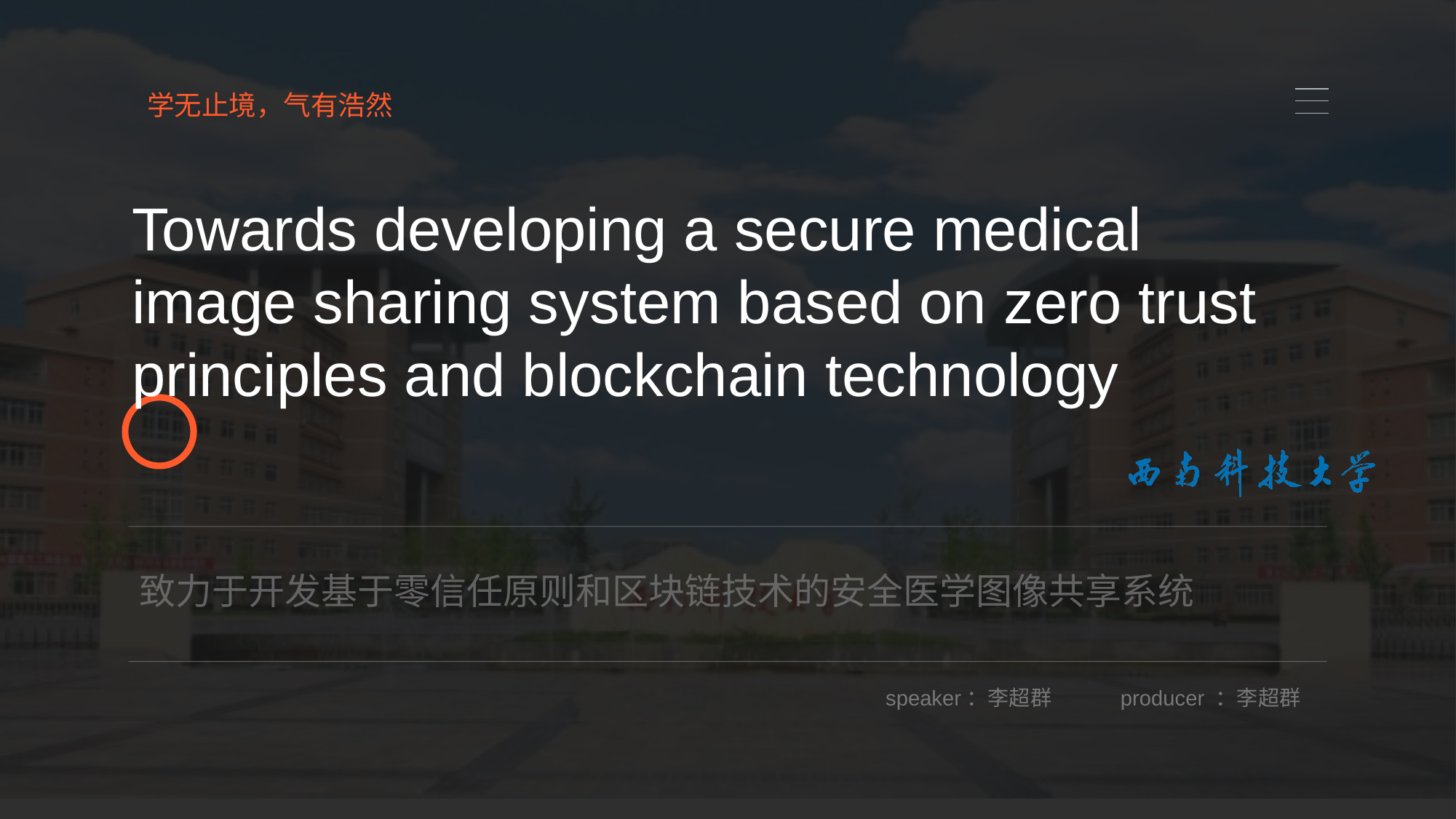

学无止境，气有浩然
# Towards developing a secure medical image sharing system based on zero trust principles and blockchain technology

致力于开发基于零信任原则和区块链技术的安全医学图像共享系统
speaker：李超群
producer ：李超群